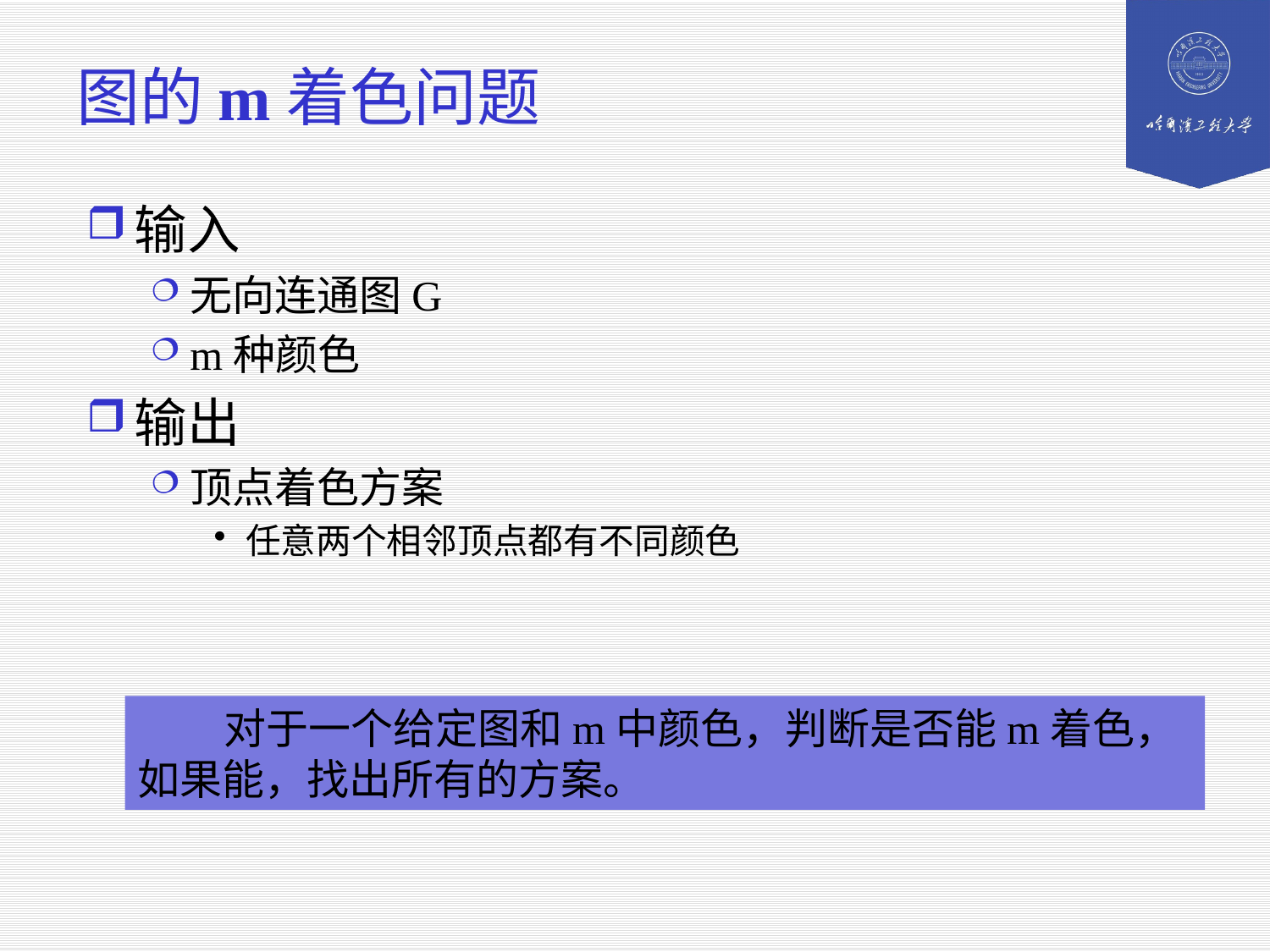

# 图的m着色问题
输入
无向连通图G
m种颜色
输出
顶点着色方案
任意两个相邻顶点都有不同颜色
        对于一个给定图和m中颜色，判断是否能m着色，如果能，找出所有的方案。